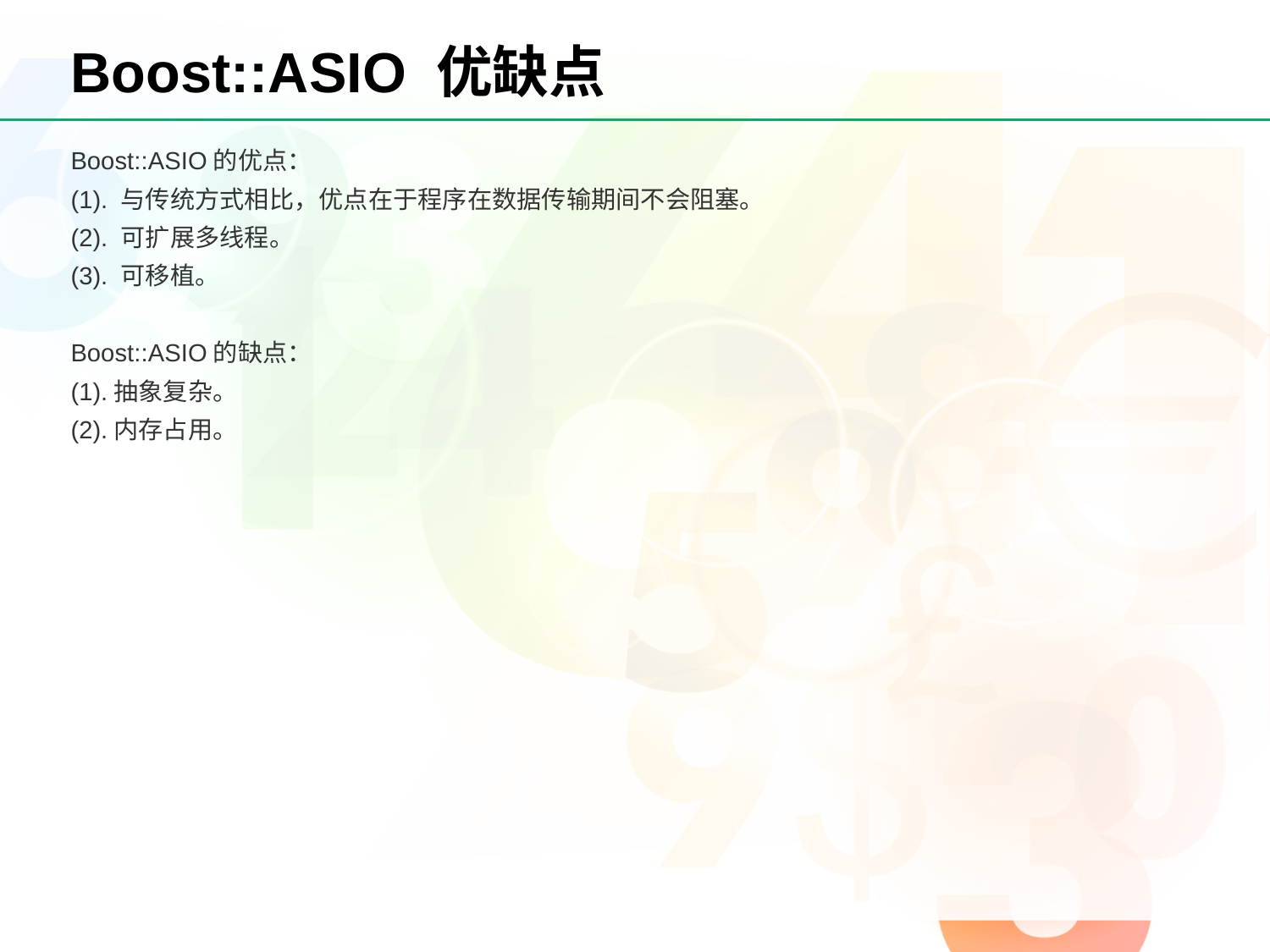

# Boost::ASIO 优缺点
Boost::ASIO的优点：
(1). 与传统方式相比，优点在于程序在数据传输期间不会阻塞。
(2). 可扩展多线程。
(3). 可移植。

Boost::ASIO的缺点：
(1).抽象复杂。
(2).内存占用。